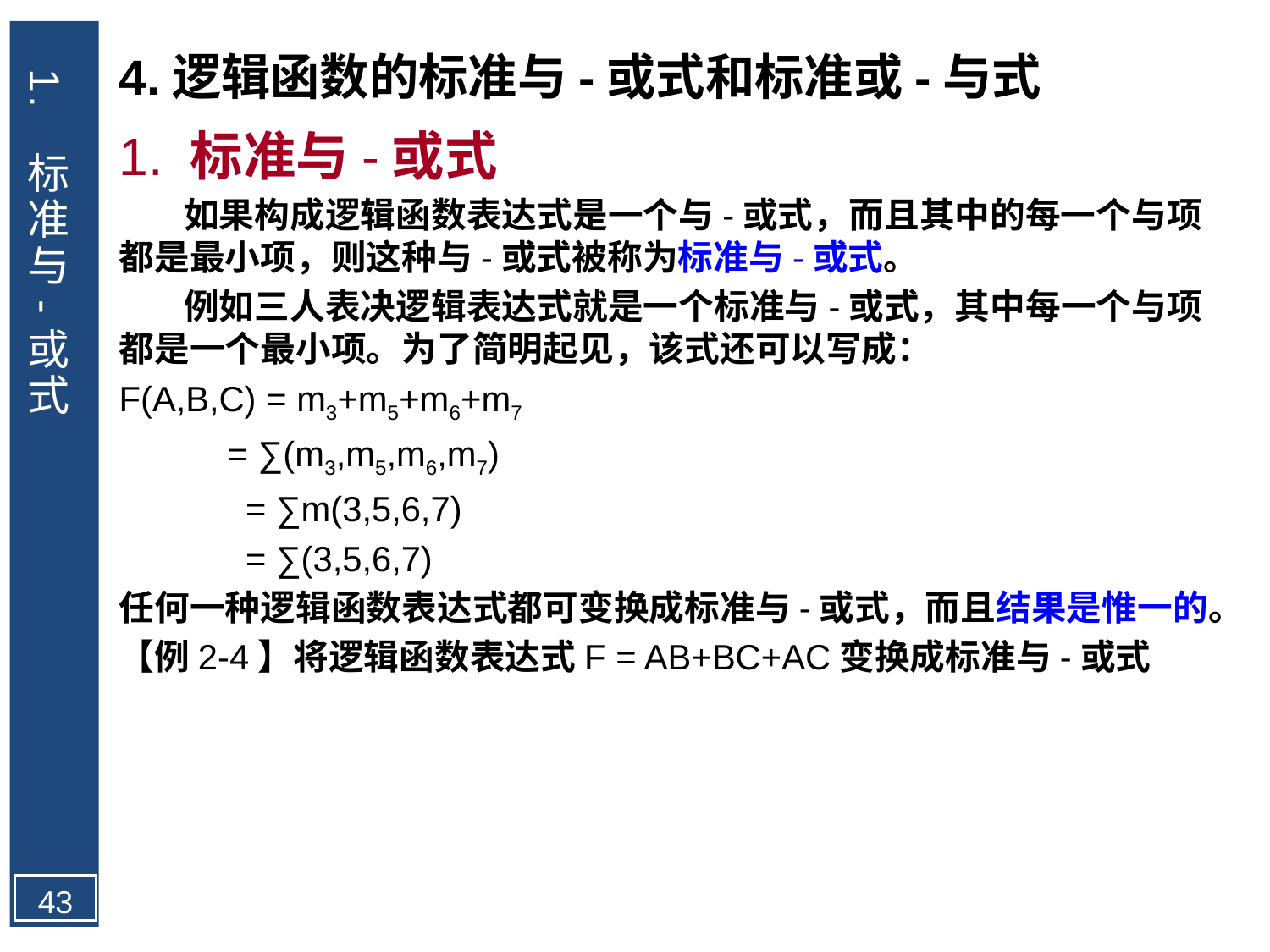

1.  标准与-或式
4.逻辑函数的标准与-或式和标准或-与式
1. 标准与-或式
       如果构成逻辑函数表达式是一个与-或式，而且其中的每一个与项都是最小项，则这种与-或式被称为标准与-或式。
       例如三人表决逻辑表达式就是一个标准与-或式，其中每一个与项都是一个最小项。为了简明起见，该式还可以写成：
F(A,B,C) = m3+m5+m6+m7
                   = ∑(m3,m5,m6,m7)
             = ∑m(3,5,6,7)
             = ∑(3,5,6,7)
任何一种逻辑函数表达式都可变换成标准与-或式，而且结果是惟一的。
【例2-4】将逻辑函数表达式F = AB+BC+AC变换成标准与-或式

43